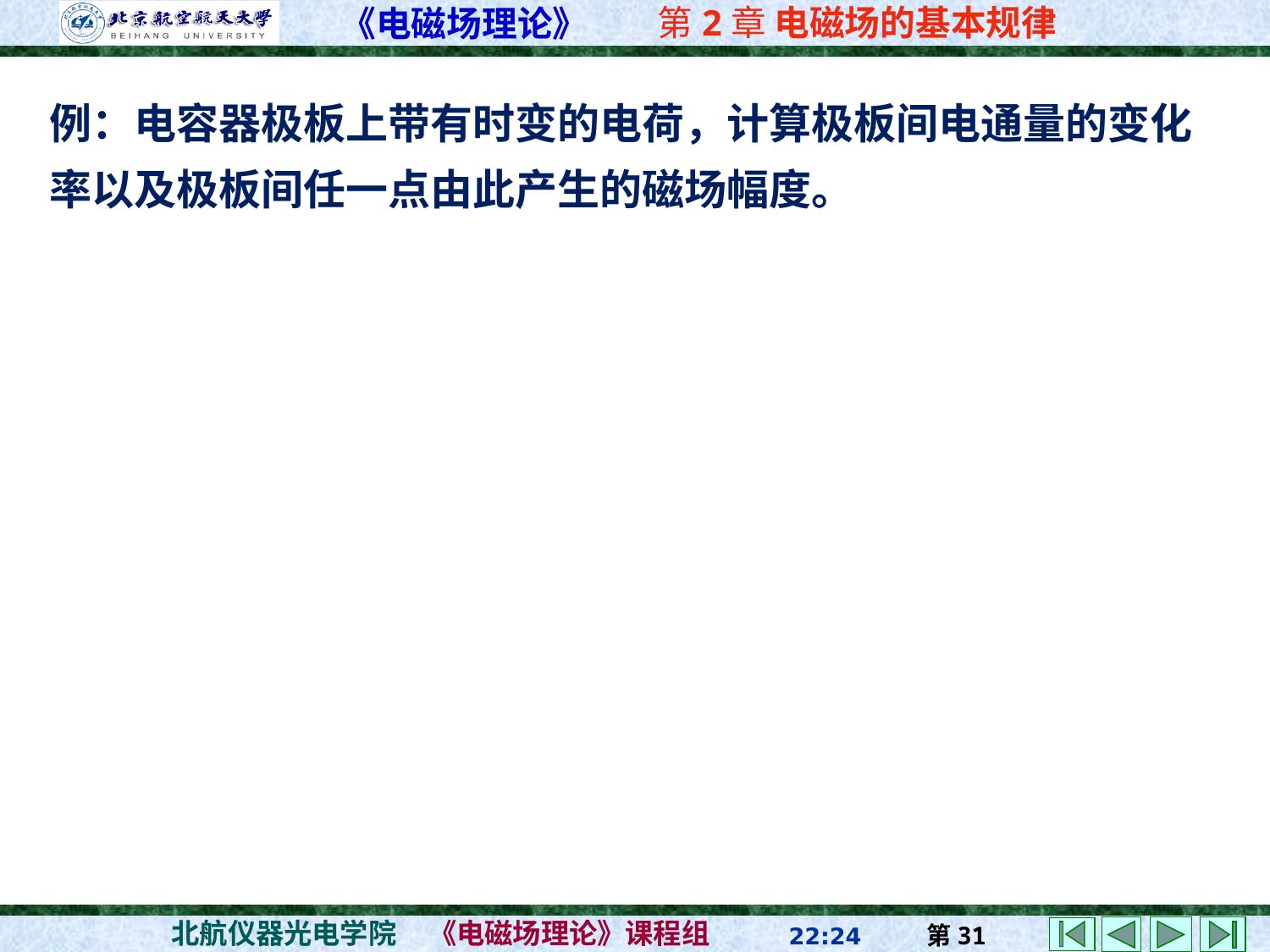

例：电容器极板上带有时变的电荷，计算极板间电通量的变化率以及极板间任一点由此产生的磁场幅度。